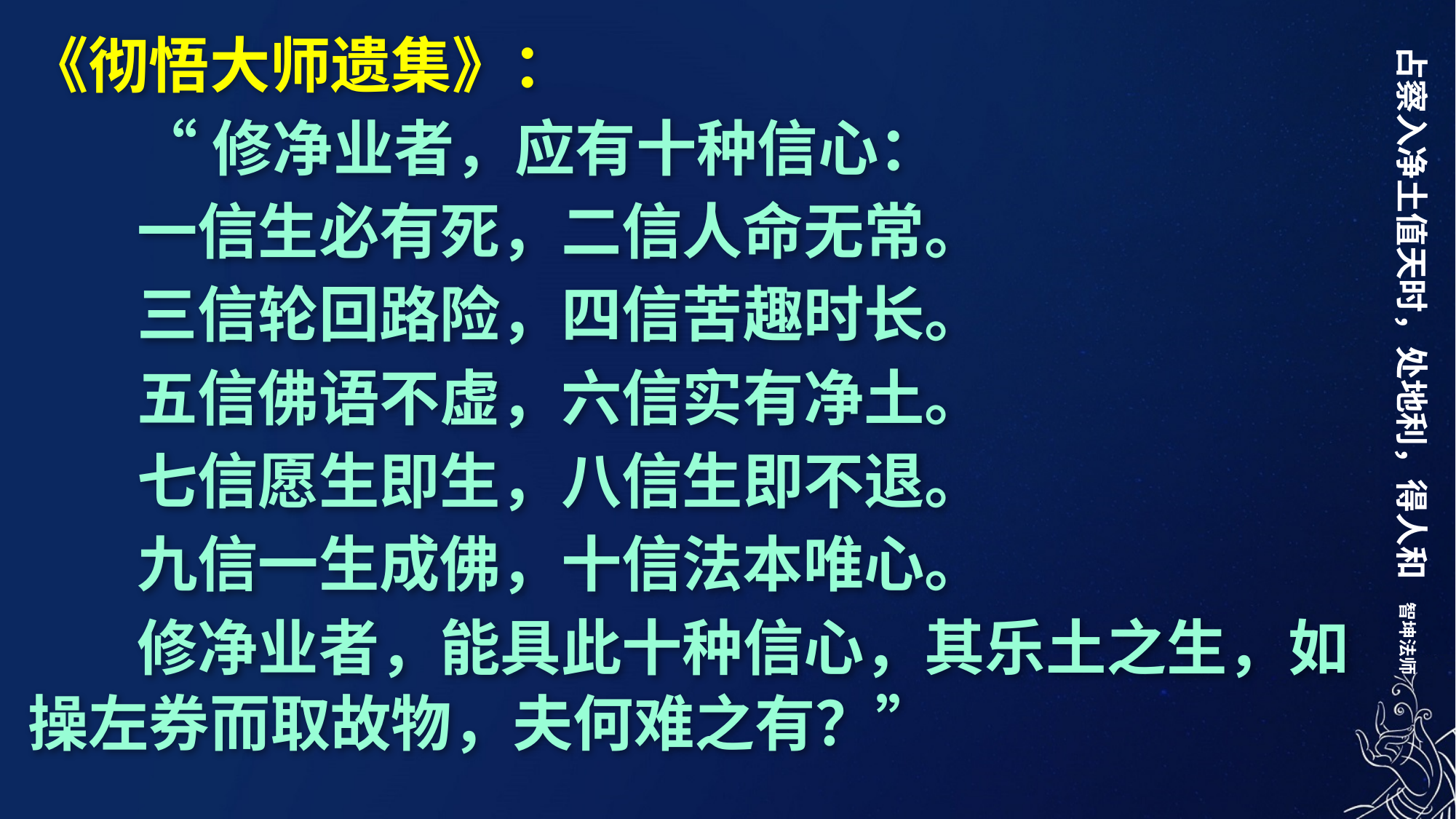

《彻悟大师遗集》：
	“修净业者，应有十种信心：
	一信生必有死，二信人命无常。
	三信轮回路险，四信苦趣时长。
	五信佛语不虚，六信实有净土。
	七信愿生即生，八信生即不退。
	九信一生成佛，十信法本唯心。
	修净业者，能具此十种信心，其乐土之生，如操左券而取故物，夫何难之有？”